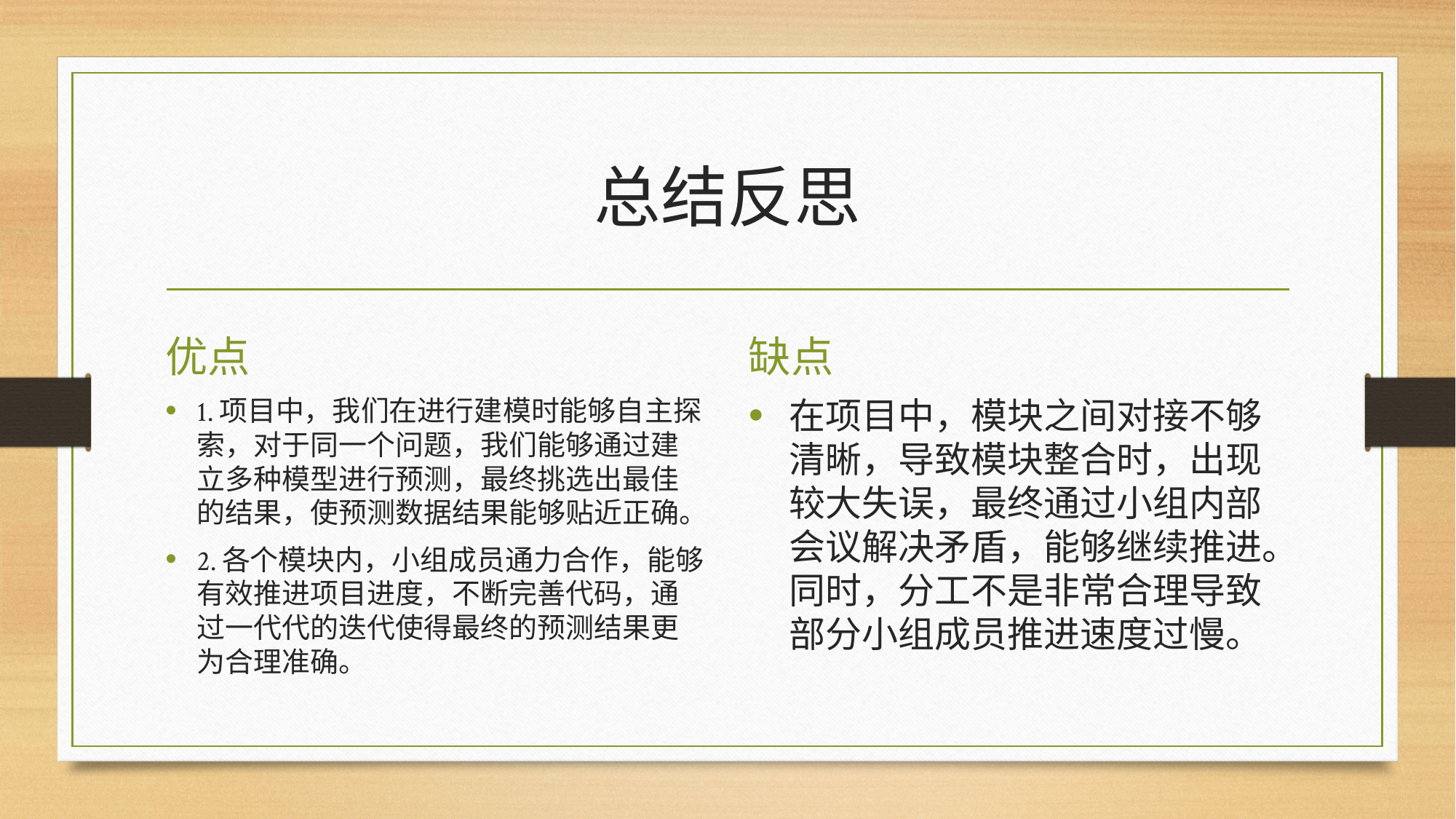

# 总结反思
优点
缺点
1.项目中，我们在进行建模时能够自主探索，对于同一个问题，我们能够通过建立多种模型进行预测，最终挑选出最佳的结果，使预测数据结果能够贴近正确。
2.各个模块内，小组成员通力合作，能够有效推进项目进度，不断完善代码，通过一代代的迭代使得最终的预测结果更为合理准确。

在项目中，模块之间对接不够清晰，导致模块整合时，出现较大失误，最终通过小组内部会议解决矛盾，能够继续推进。同时，分工不是非常合理导致部分小组成员推进速度过慢。